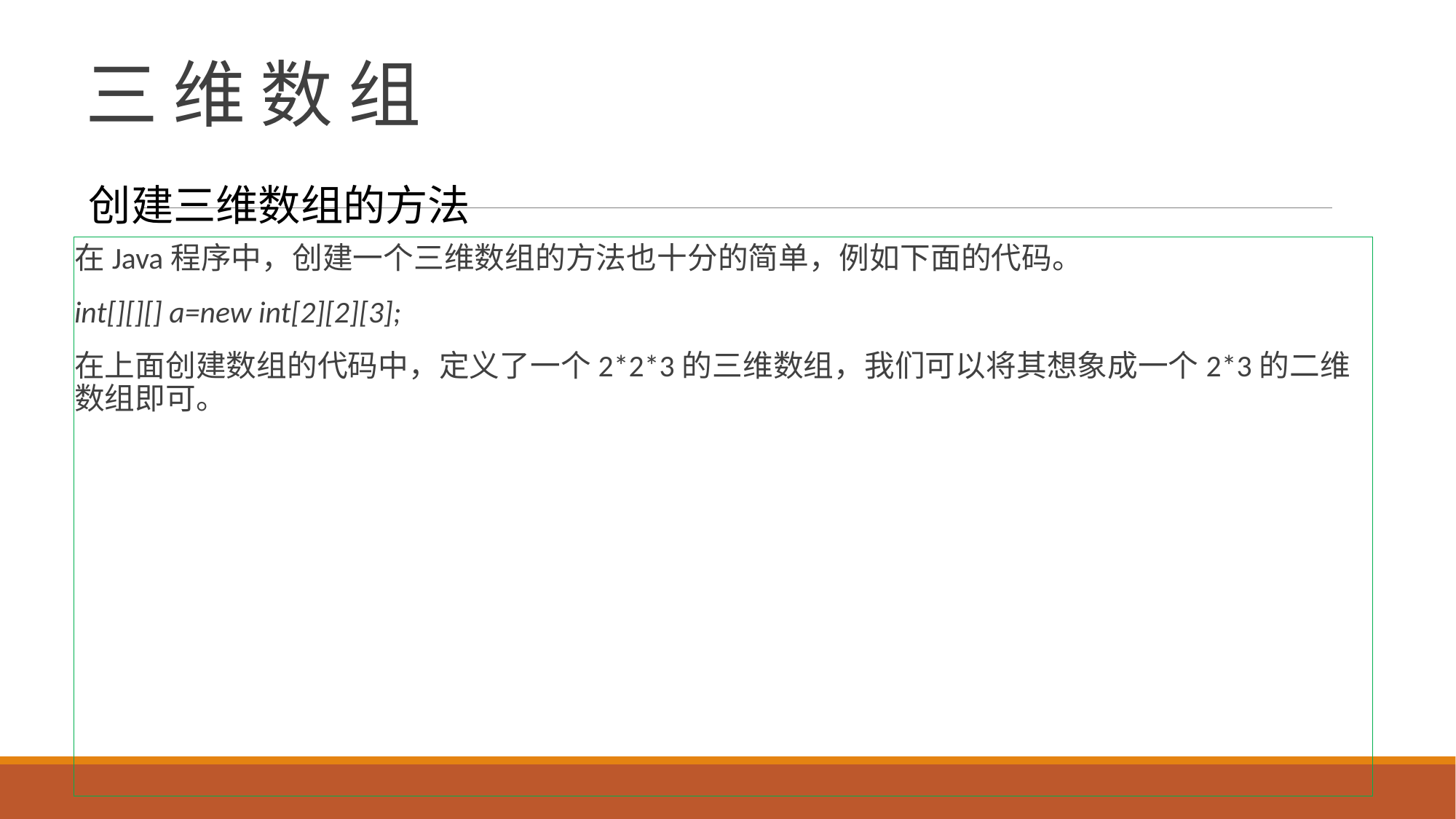

# 三 维 数 组
创建三维数组的方法
在Java程序中，创建一个三维数组的方法也十分的简单，例如下面的代码。
int[][][] a=new int[2][2][3];
在上面创建数组的代码中，定义了一个2*2*3的三维数组，我们可以将其想象成一个2*3的二维数组即可。